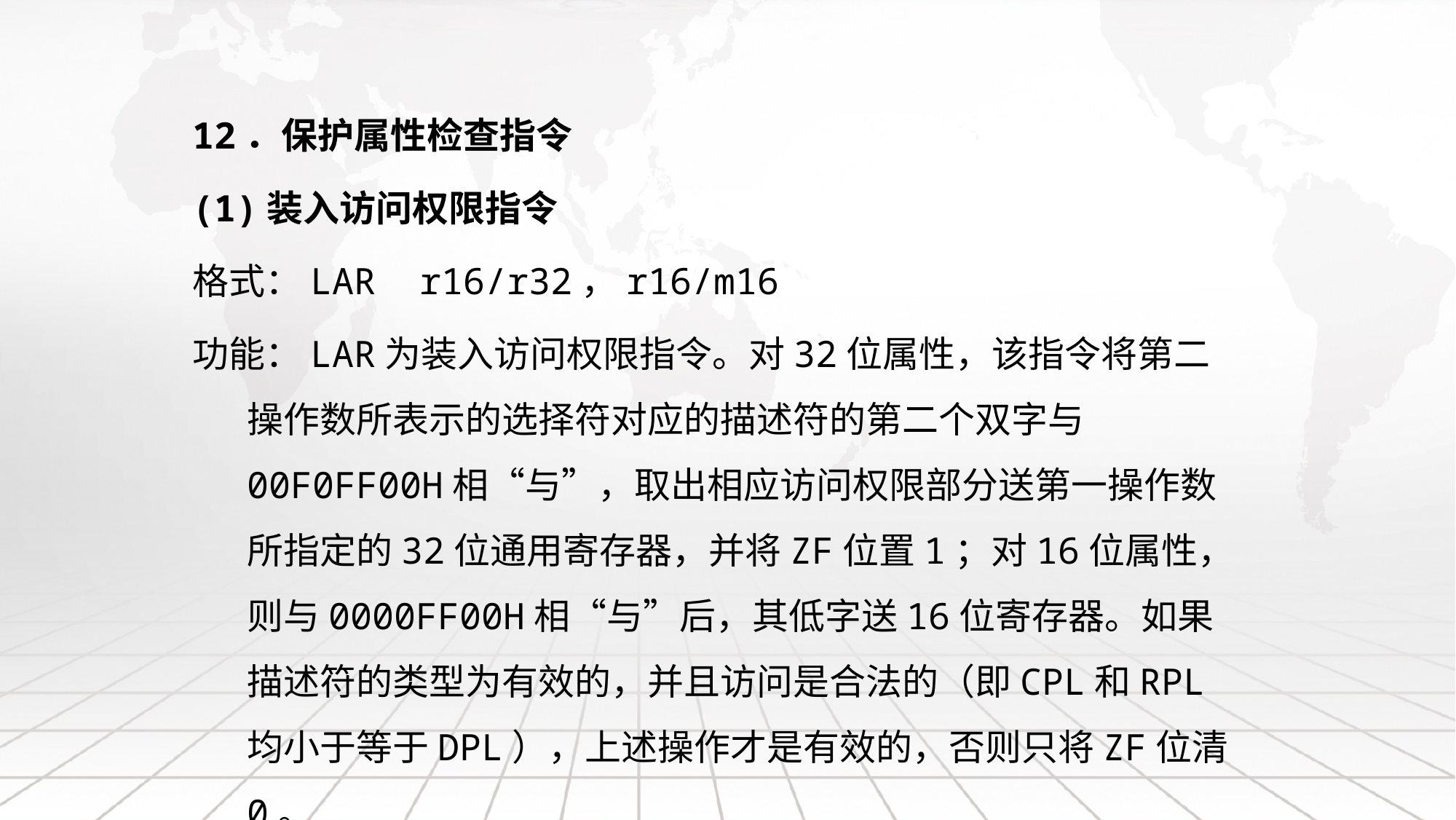

12．保护属性检查指令
(1)装入访问权限指令
格式：LAR  r16/r32，r16/m16
功能：LAR为装入访问权限指令。对32位属性，该指令将第二操作数所表示的选择符对应的描述符的第二个双字与00F0FF00H相“与”，取出相应访问权限部分送第一操作数所指定的32位通用寄存器，并将ZF位置1；对16位属性，则与0000FF00H相“与”后，其低字送16位寄存器。如果描述符的类型为有效的，并且访问是合法的（即CPL和RPL均小于等于DPL），上述操作才是有效的，否则只将ZF位清0。